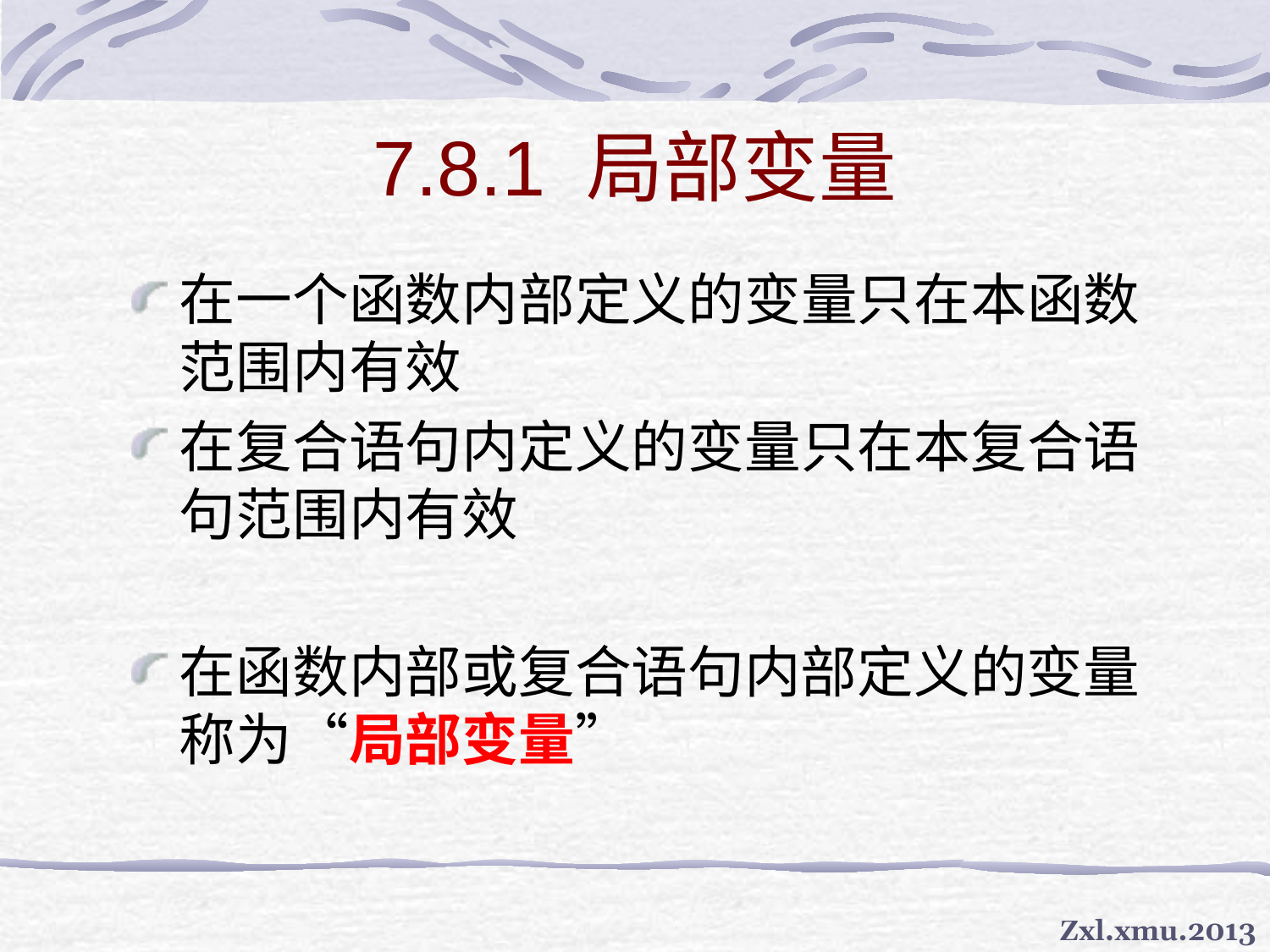

# 7.8.1 局部变量
在一个函数内部定义的变量只在本函数范围内有效
在复合语句内定义的变量只在本复合语句范围内有效

在函数内部或复合语句内部定义的变量称为“局部变量”